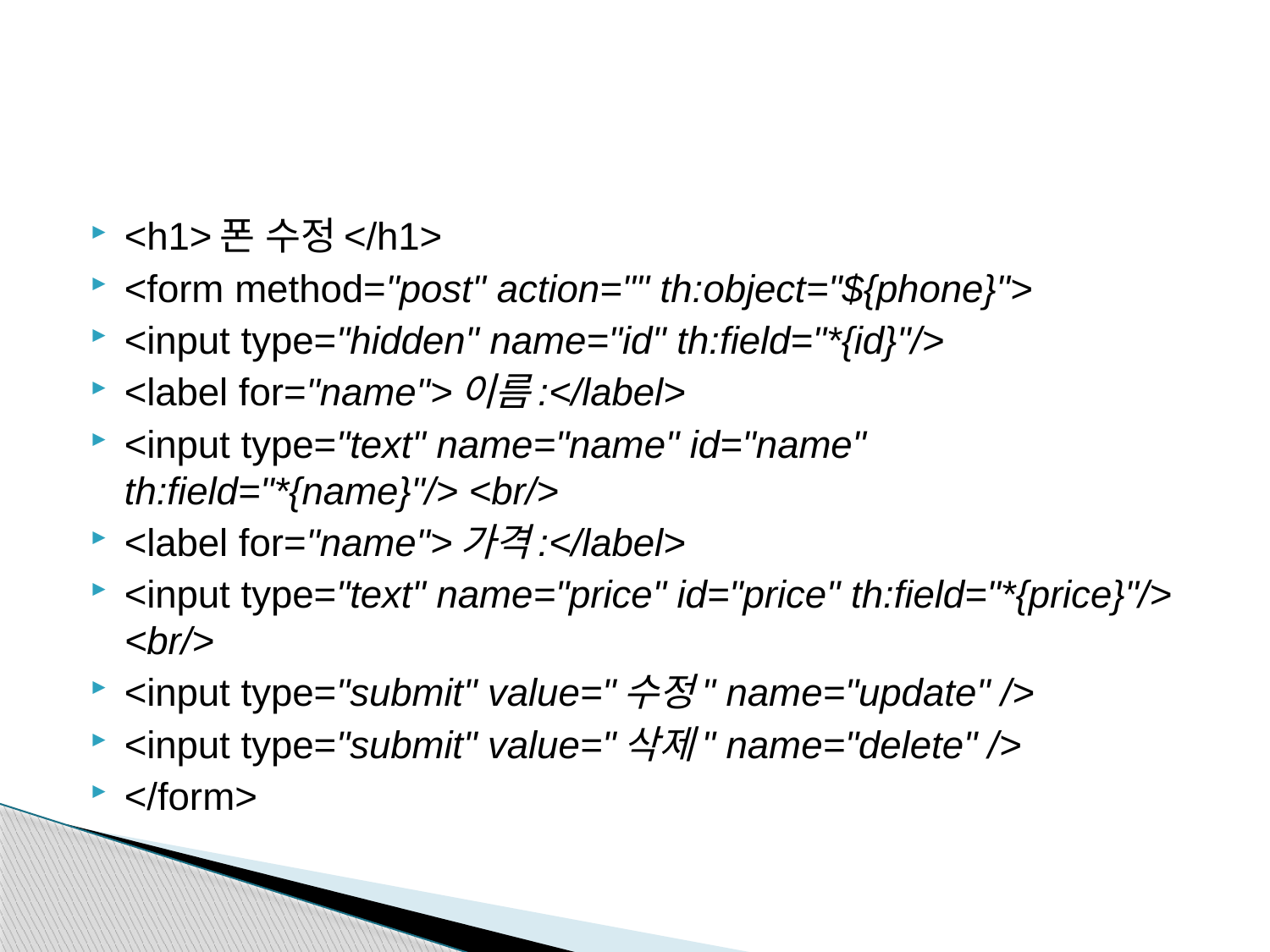

#
<h1>폰 수정</h1>
<form method="post" action="" th:object="${phone}">
<input type="hidden" name="id" th:field="*{id}"/>
<label for="name">이름:</label>
<input type="text" name="name" id="name" th:field="*{name}"/> <br/>
<label for="name">가격:</label>
<input type="text" name="price" id="price" th:field="*{price}"/> <br/>
<input type="submit" value="수정" name="update" />
<input type="submit" value="삭제" name="delete" />
</form>